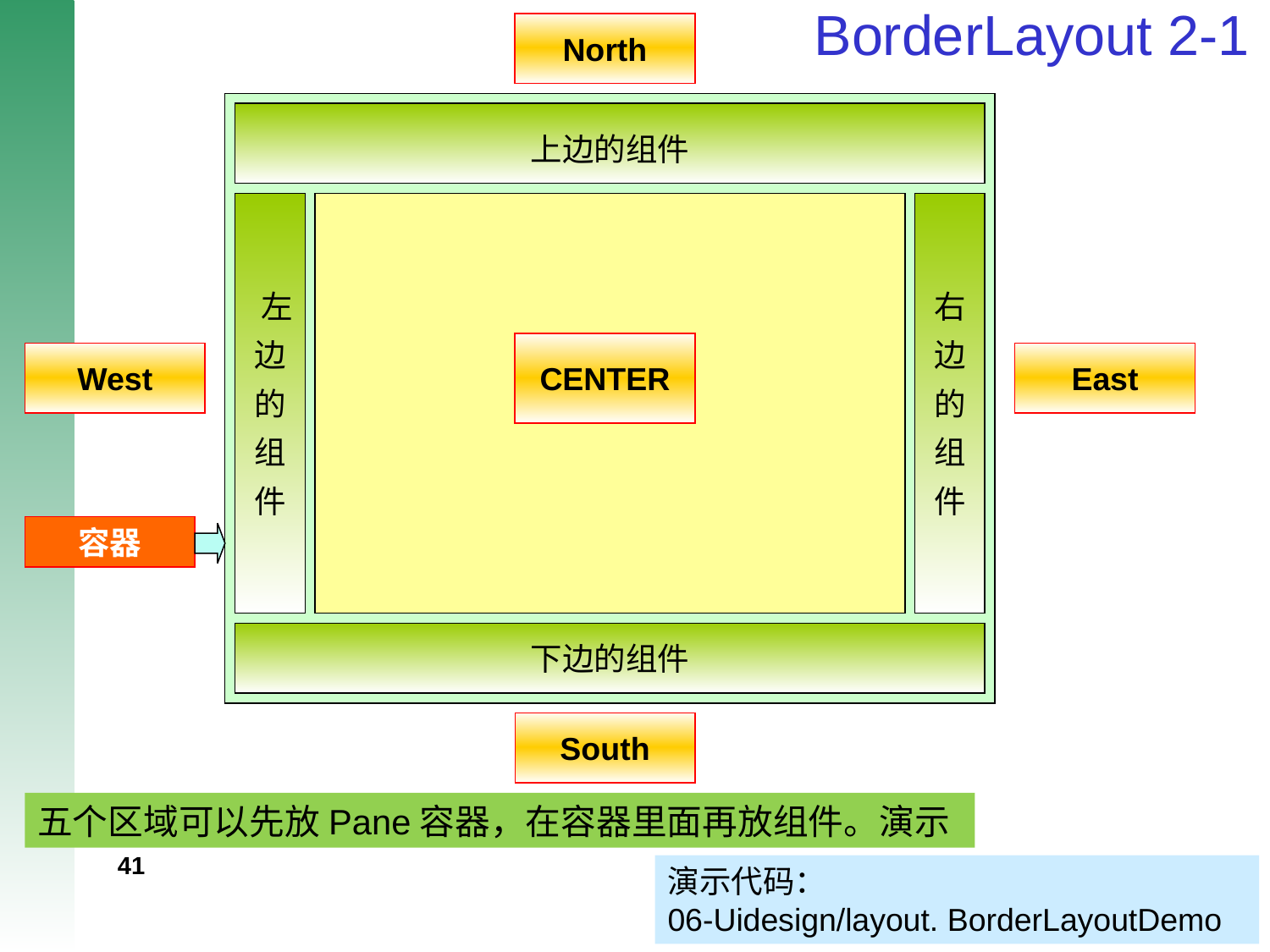

# BorderLayout 2-1
North

上边的组件

 左
边
的
组
件

右
边
的
组
件
CENTER
West
East
容器

下边的组件

South
五个区域可以先放Pane容器，在容器里面再放组件。演示
41
演示代码：
06-Uidesign/layout. BorderLayoutDemo